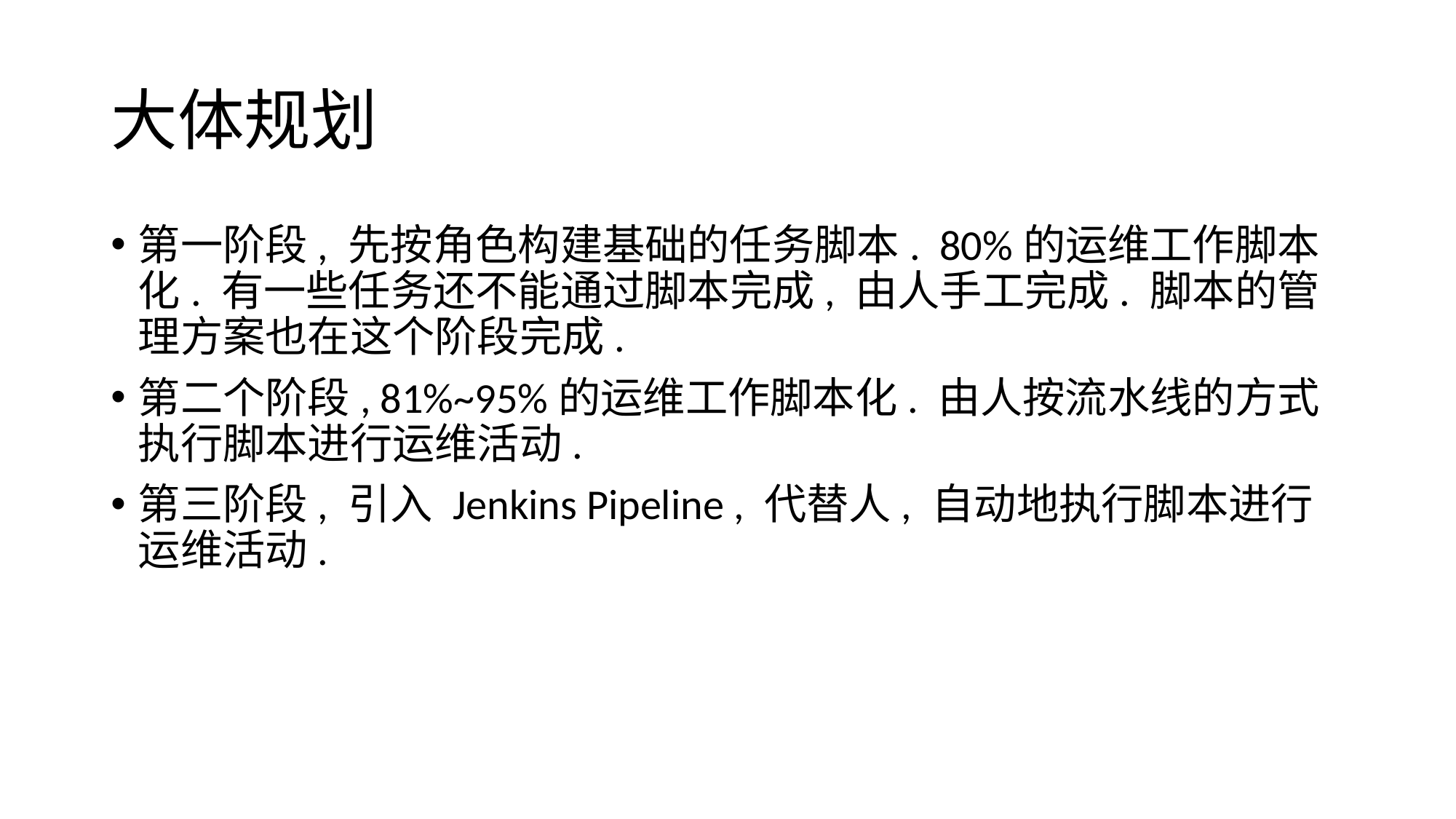

# 大体规划
第一阶段, 先按角色构建基础的任务脚本.  80%的运维工作脚本化. 有一些任务还不能通过脚本完成, 由人手工完成. 脚本的管理方案也在这个阶段完成.
第二个阶段, 81%~95%的运维工作脚本化. 由人按流水线的方式执行脚本进行运维活动.
第三阶段, 引入 Jenkins Pipeline , 代替人, 自动地执行脚本进行运维活动.